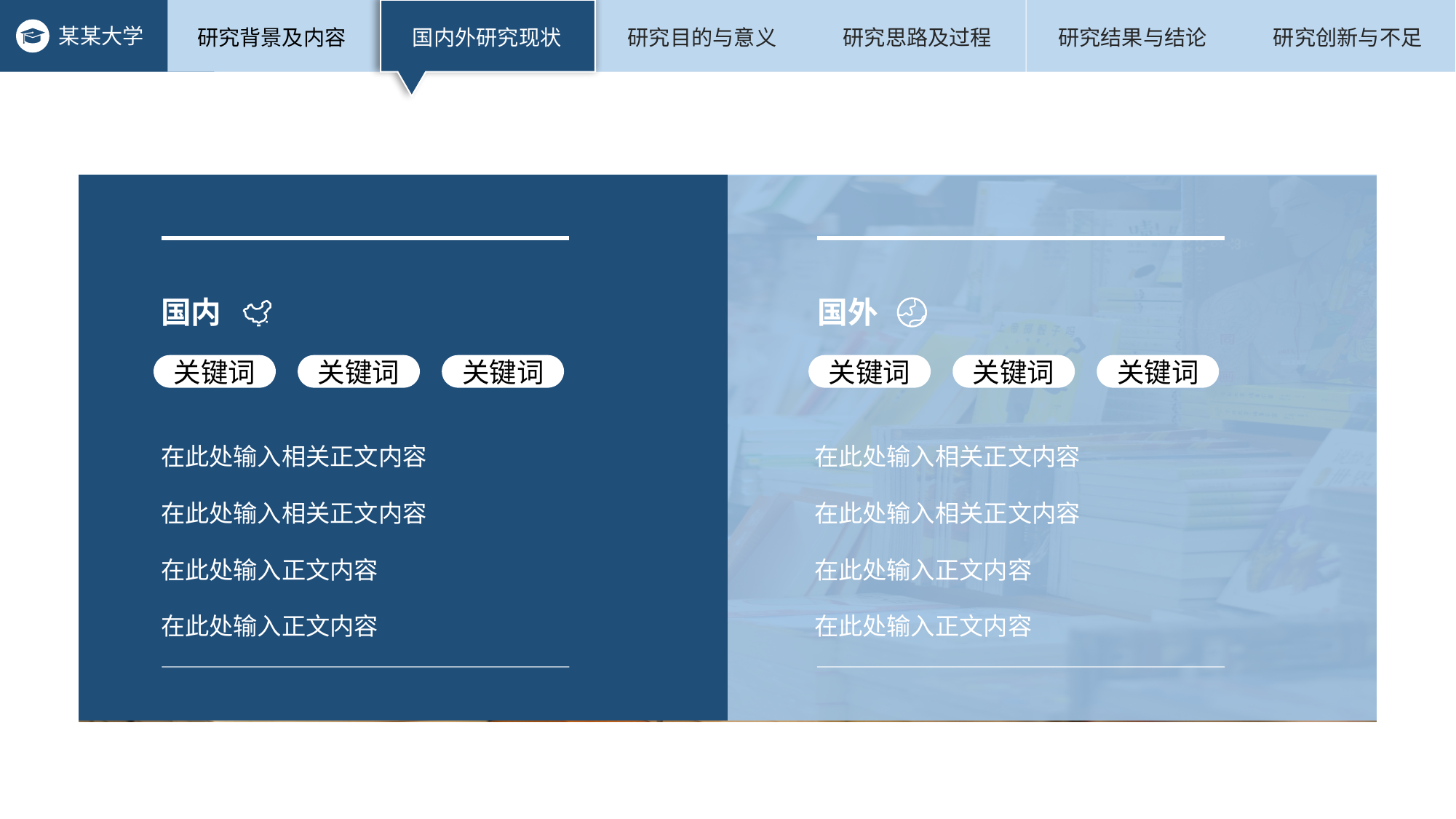

国内
国外

关键词
关键词
关键词
关键词
关键词
关键词
在此处输入相关正文内容
在此处输入相关正文内容
在此处输入相关正文内容
在此处输入相关正文内容
在此处输入正文内容
在此处输入正文内容
在此处输入正文内容
在此处输入正文内容